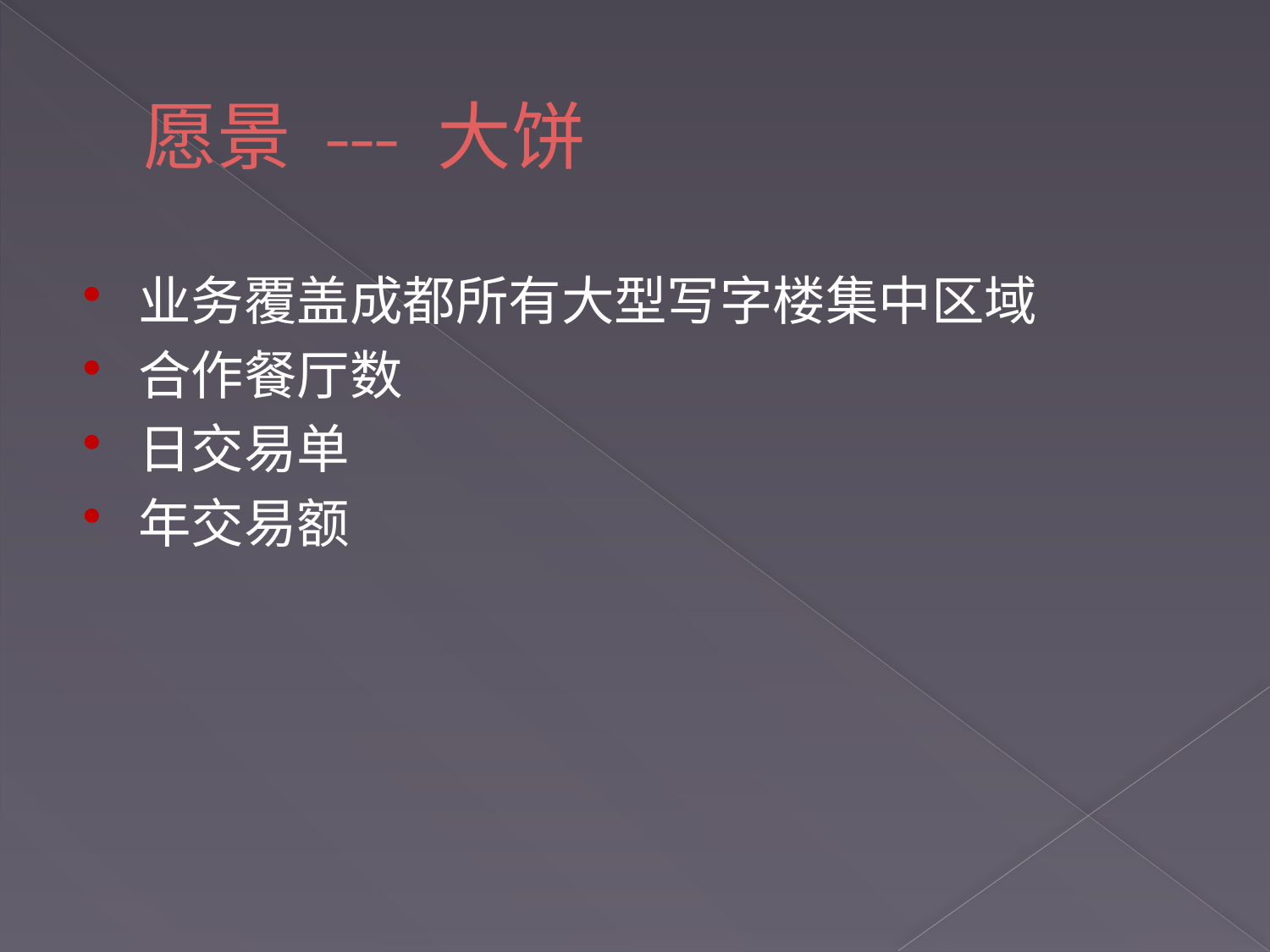

# 愿景 --- 大饼
业务覆盖成都所有大型写字楼集中区域
合作餐厅数
日交易单
年交易额